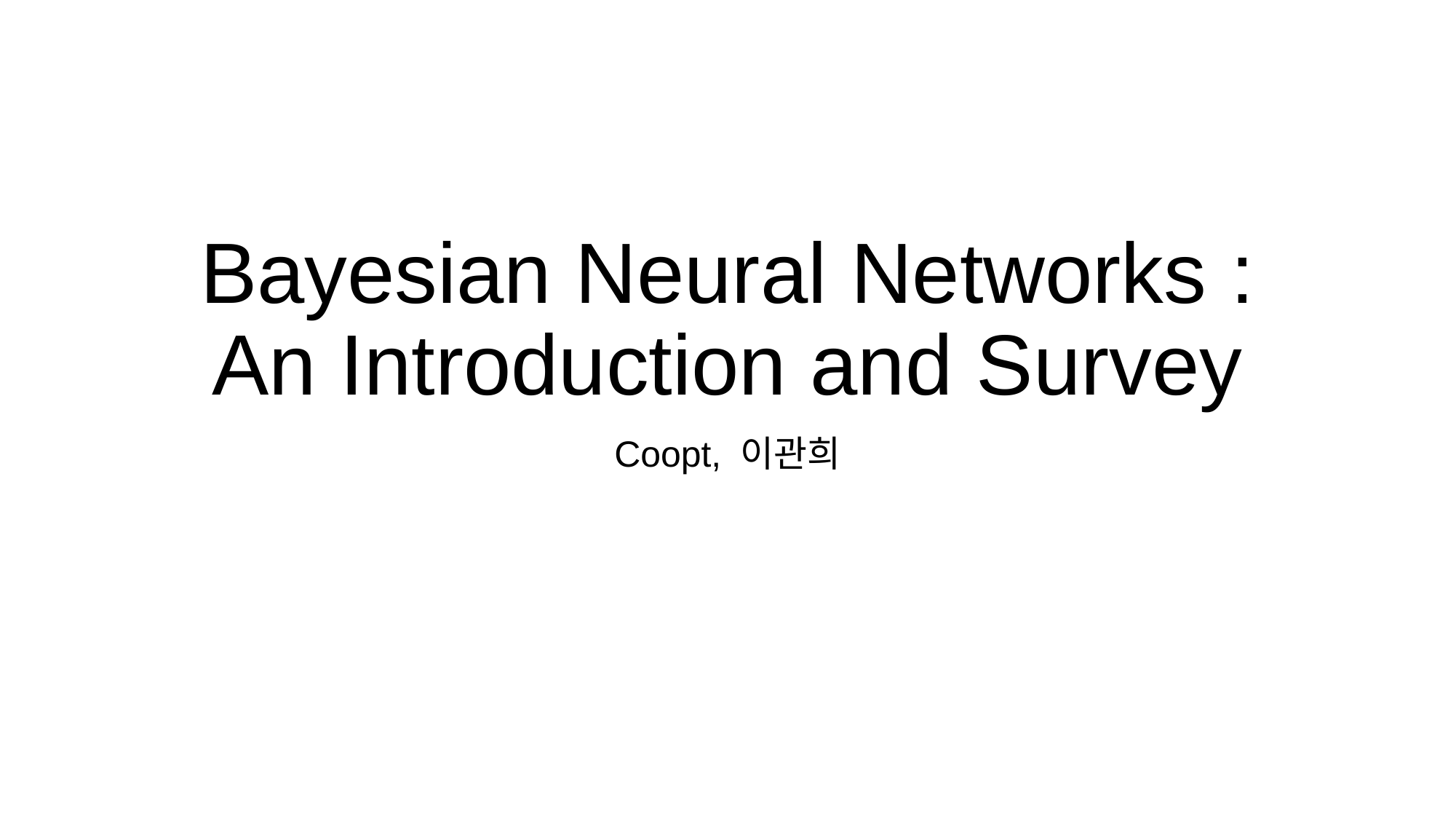

# Bayesian Neural Networks : An Introduction and Survey
Coopt, 이관희